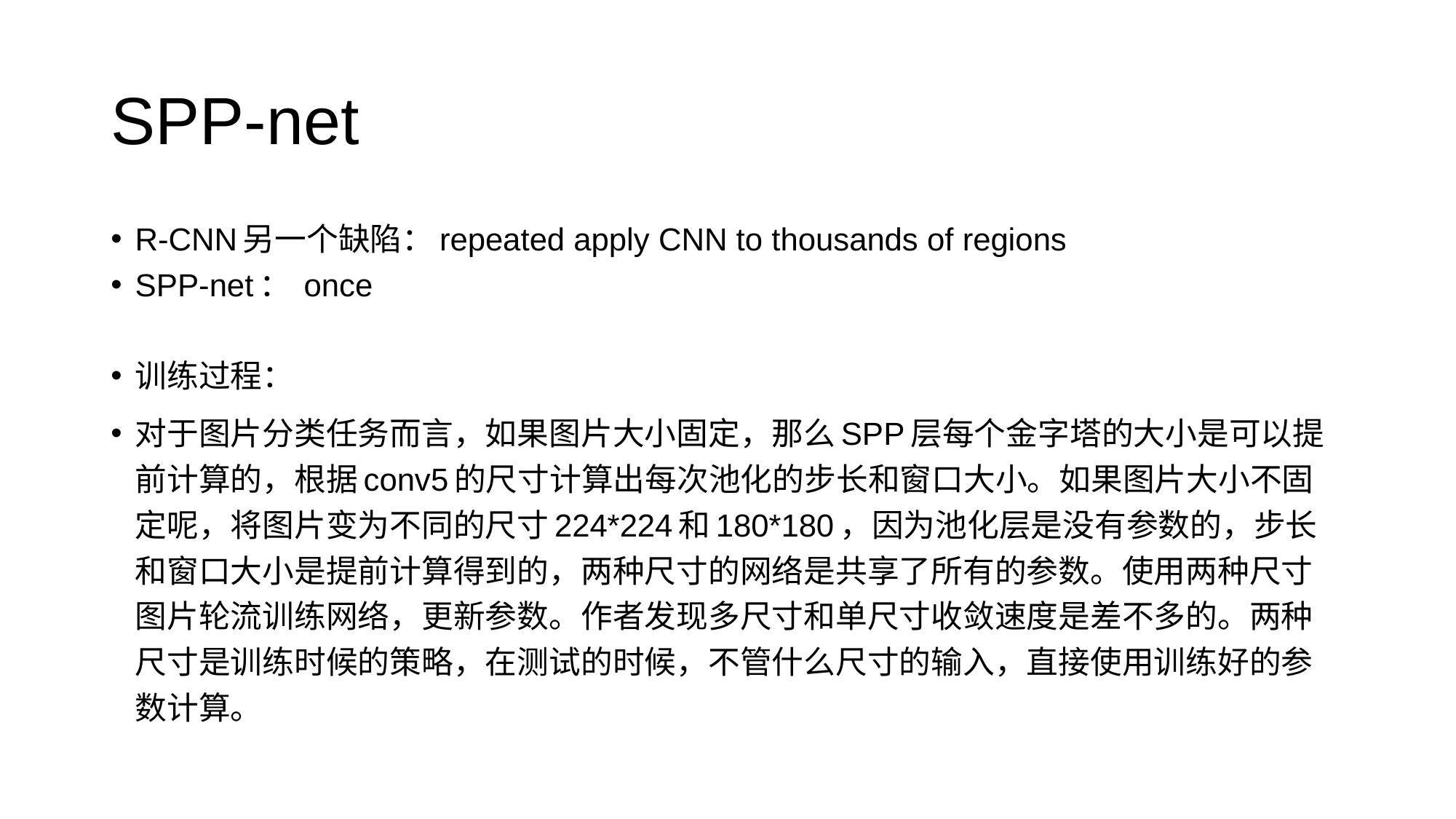

# SPP-net
R-CNN另一个缺陷：repeated apply CNN to thousands of regions
SPP-net： once

训练过程：
对于图片分类任务而言，如果图片大小固定，那么SPP层每个金字塔的大小是可以提前计算的，根据conv5的尺寸计算出每次池化的步长和窗口大小。如果图片大小不固定呢，将图片变为不同的尺寸224*224和180*180，因为池化层是没有参数的，步长和窗口大小是提前计算得到的，两种尺寸的网络是共享了所有的参数。使用两种尺寸图片轮流训练网络，更新参数。作者发现多尺寸和单尺寸收敛速度是差不多的。两种尺寸是训练时候的策略，在测试的时候，不管什么尺寸的输入，直接使用训练好的参数计算。